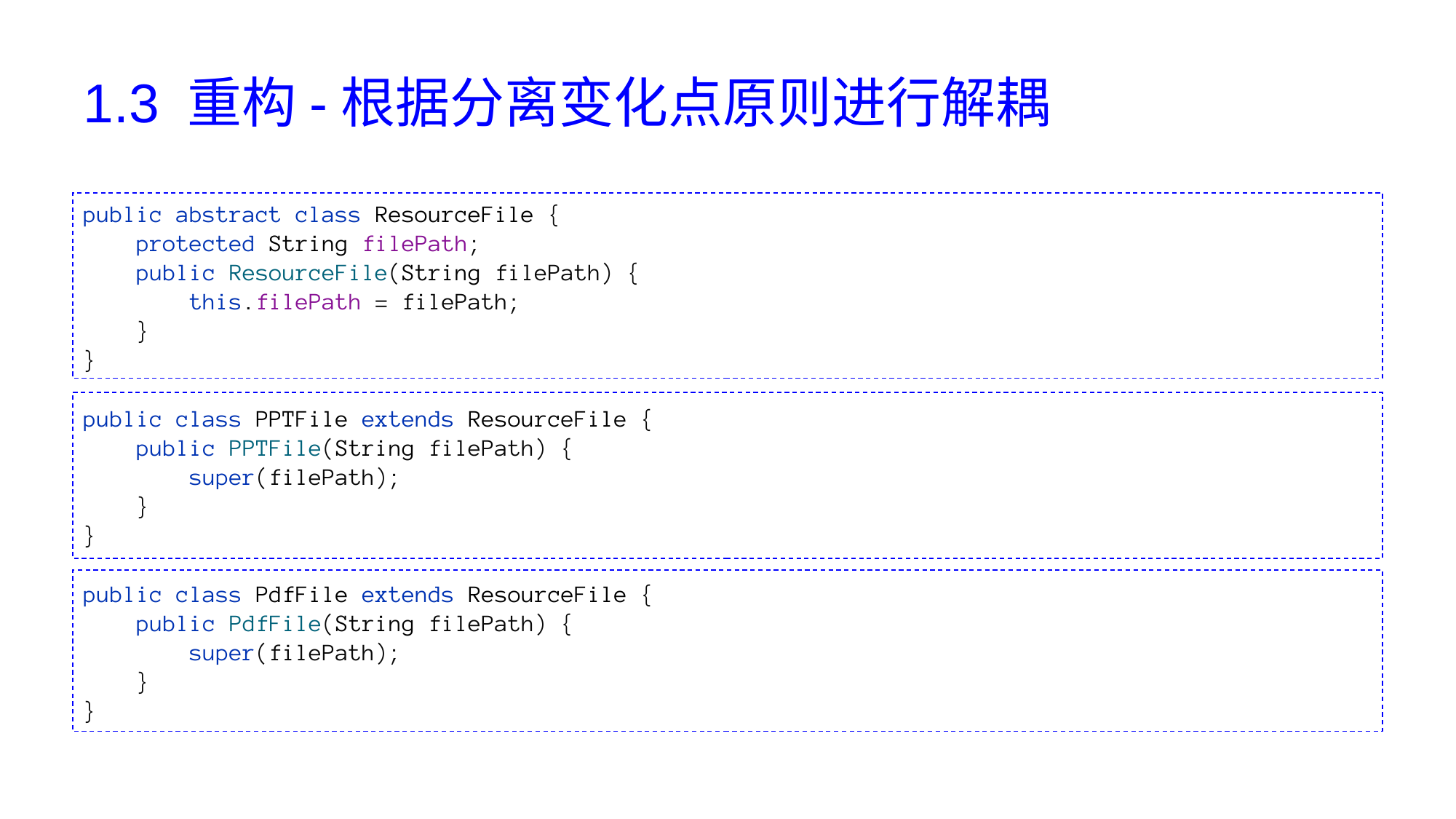

# 1.3 重构-根据分离变化点原则进行解耦

public abstract class ResourceFile {
    protected String filePath;
    public ResourceFile(String filePath) {
        this.filePath = filePath;
    }
}
public class PPTFile extends ResourceFile {
    public PPTFile(String filePath) {
        super(filePath);
    }
}
public class PdfFile extends ResourceFile {
    public PdfFile(String filePath) {
        super(filePath);
    }
}
13